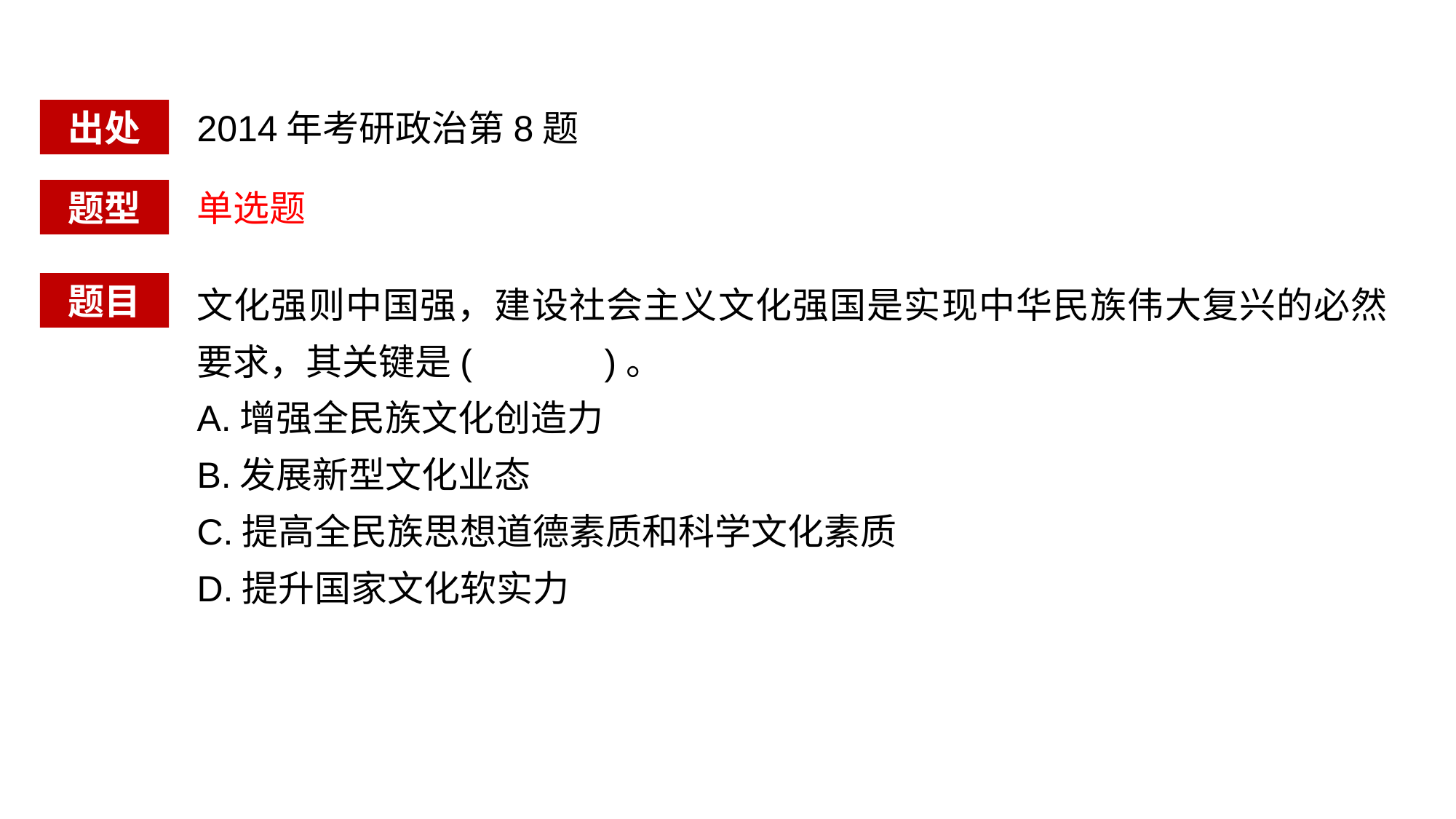

出处
2014年考研政治第8题
题型
单选题
文化强则中国强，建设社会主义文化强国是实现中华民族伟大复兴的必然要求，其关键是(             )。
A.增强全民族文化创造力
B.发展新型文化业态
C.提高全民族思想道德素质和科学文化素质
D.提升国家文化软实力
题目